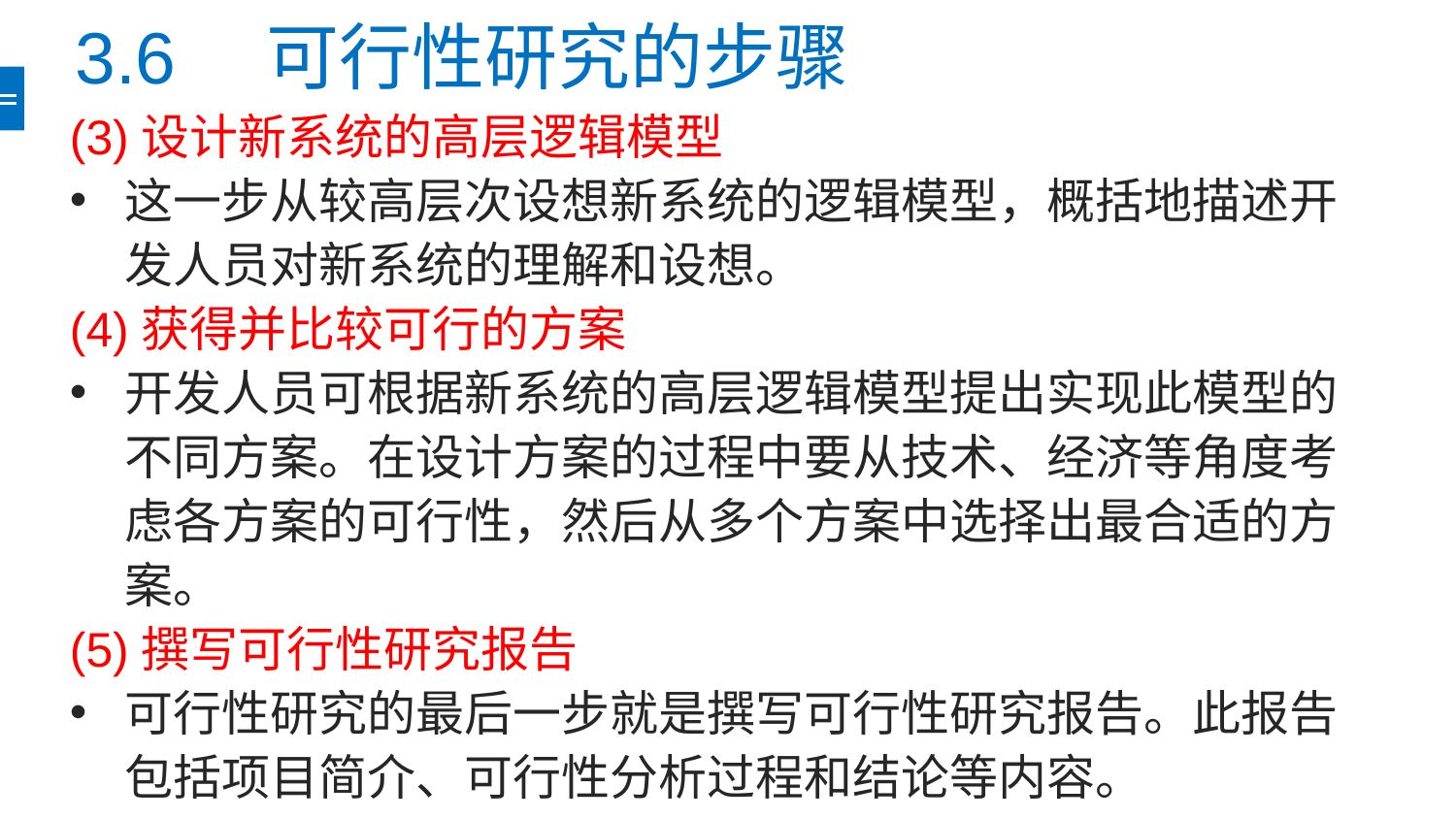

# 3.6　可行性研究的步骤
(3)设计新系统的高层逻辑模型
这一步从较高层次设想新系统的逻辑模型，概括地描述开发人员对新系统的理解和设想。
(4)获得并比较可行的方案
开发人员可根据新系统的高层逻辑模型提出实现此模型的不同方案。在设计方案的过程中要从技术、经济等角度考虑各方案的可行性，然后从多个方案中选择出最合适的方案。
(5)撰写可行性研究报告
可行性研究的最后一步就是撰写可行性研究报告。此报告包括项目简介、可行性分析过程和结论等内容。